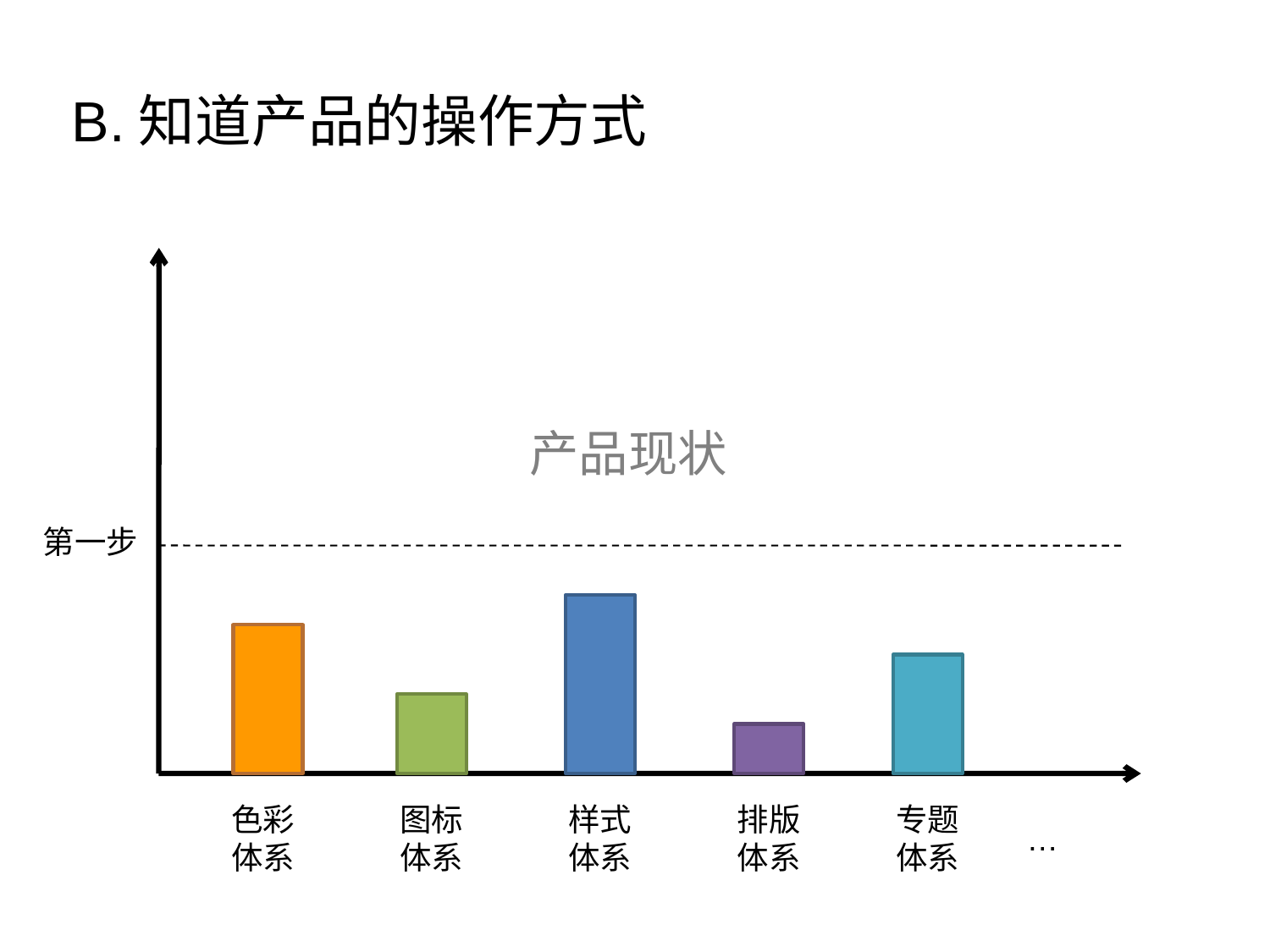

B.知道产品的操作方式
产品现状
第一步

色彩
体系
图标
体系
样式
体系
排版
体系
专题
体系
…